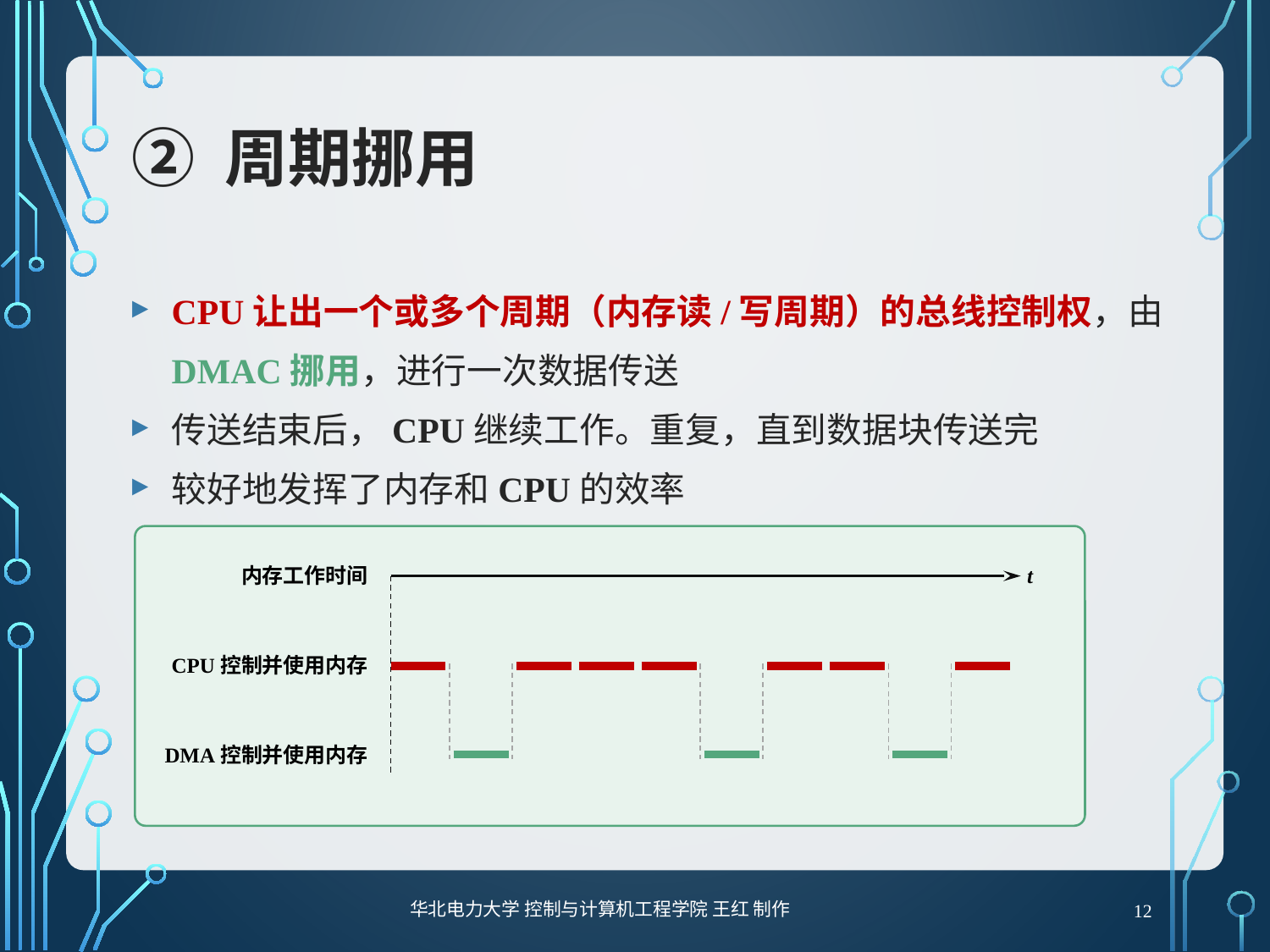

# ② 周期挪用
CPU让出一个或多个周期（内存读/写周期）的总线控制权，由DMAC挪用，进行一次数据传送
传送结束后，CPU继续工作。重复，直到数据块传送完
较好地发挥了内存和CPU的效率

t
内存工作时间
CPU控制并使用内存
DMA控制并使用内存
12
华北电力大学 控制与计算机工程学院 王红 制作